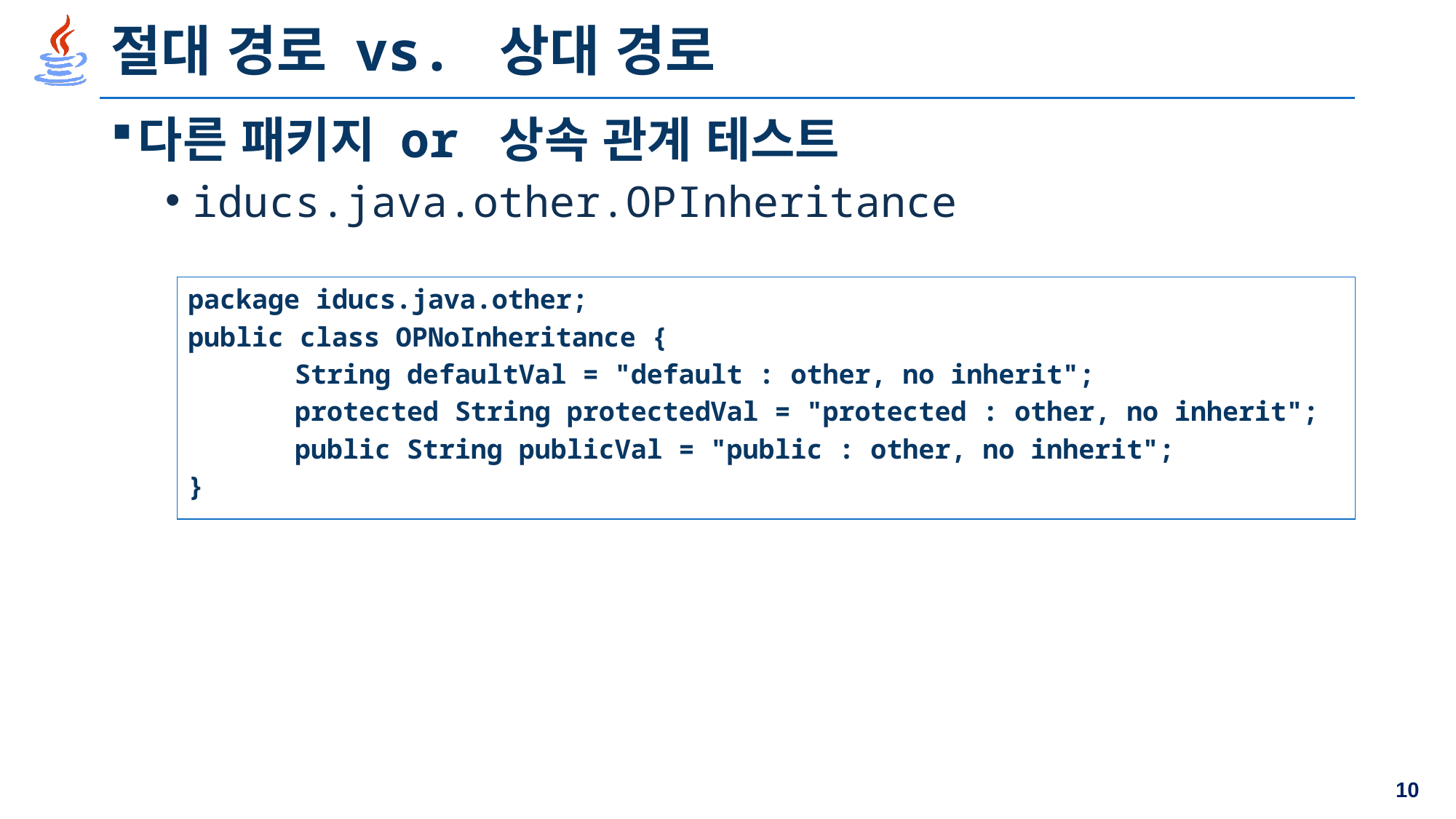

# 절대 경로 vs. 상대 경로
다른 패키지 or 상속 관계 테스트
iducs.java.other.OPInheritance

package iducs.java.other;
public class OPNoInheritance {
	String defaultVal = "default : other, no inherit";
	protected String protectedVal = "protected : other, no inherit";
	public String publicVal = "public : other, no inherit";
}
10